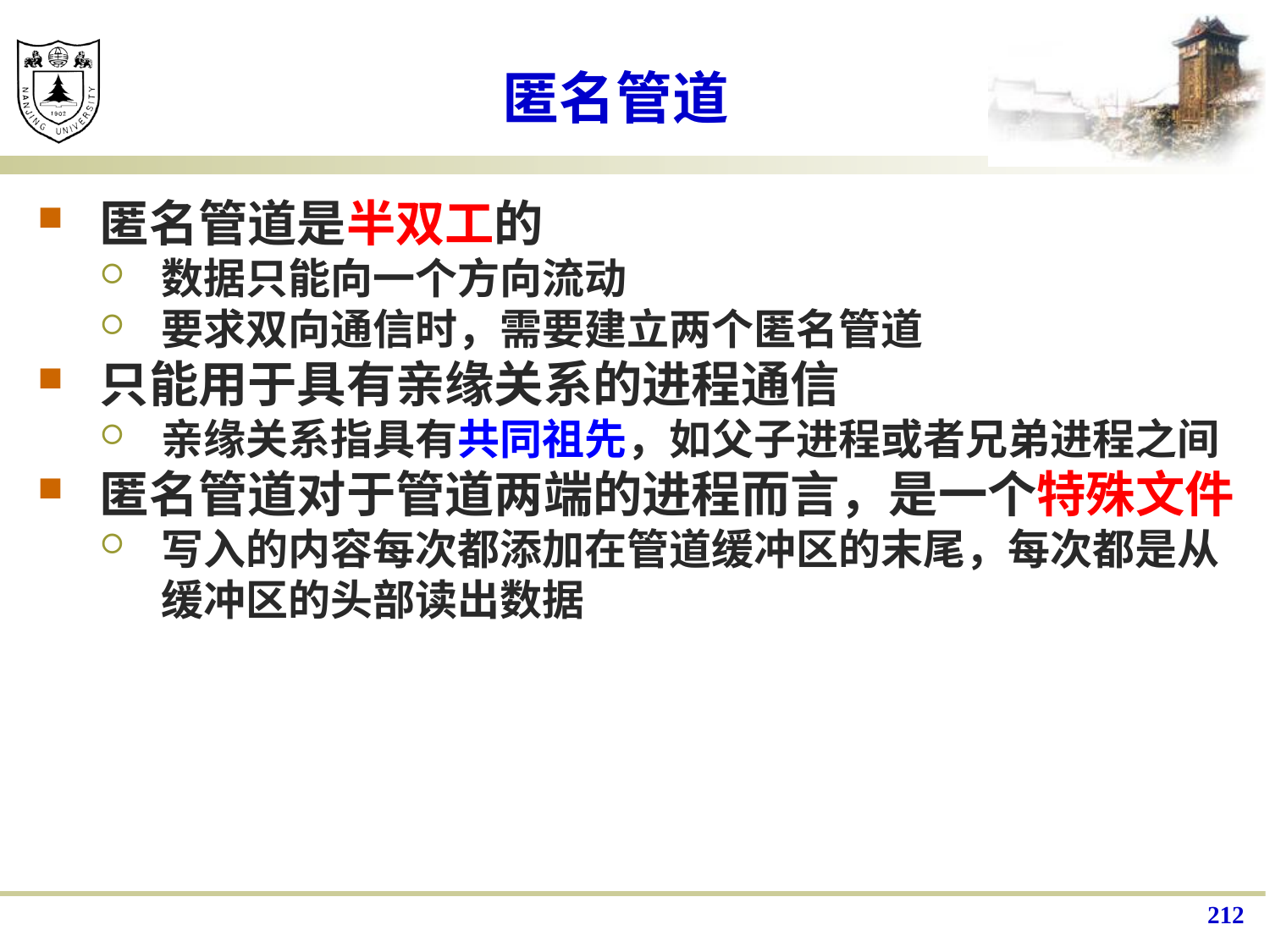

# 匿名管道
匿名管道是半双工的
数据只能向一个方向流动
要求双向通信时，需要建立两个匿名管道
只能用于具有亲缘关系的进程通信
亲缘关系指具有共同祖先，如父子进程或者兄弟进程之间
匿名管道对于管道两端的进程而言，是一个特殊文件
写入的内容每次都添加在管道缓冲区的末尾，每次都是从缓冲区的头部读出数据

212